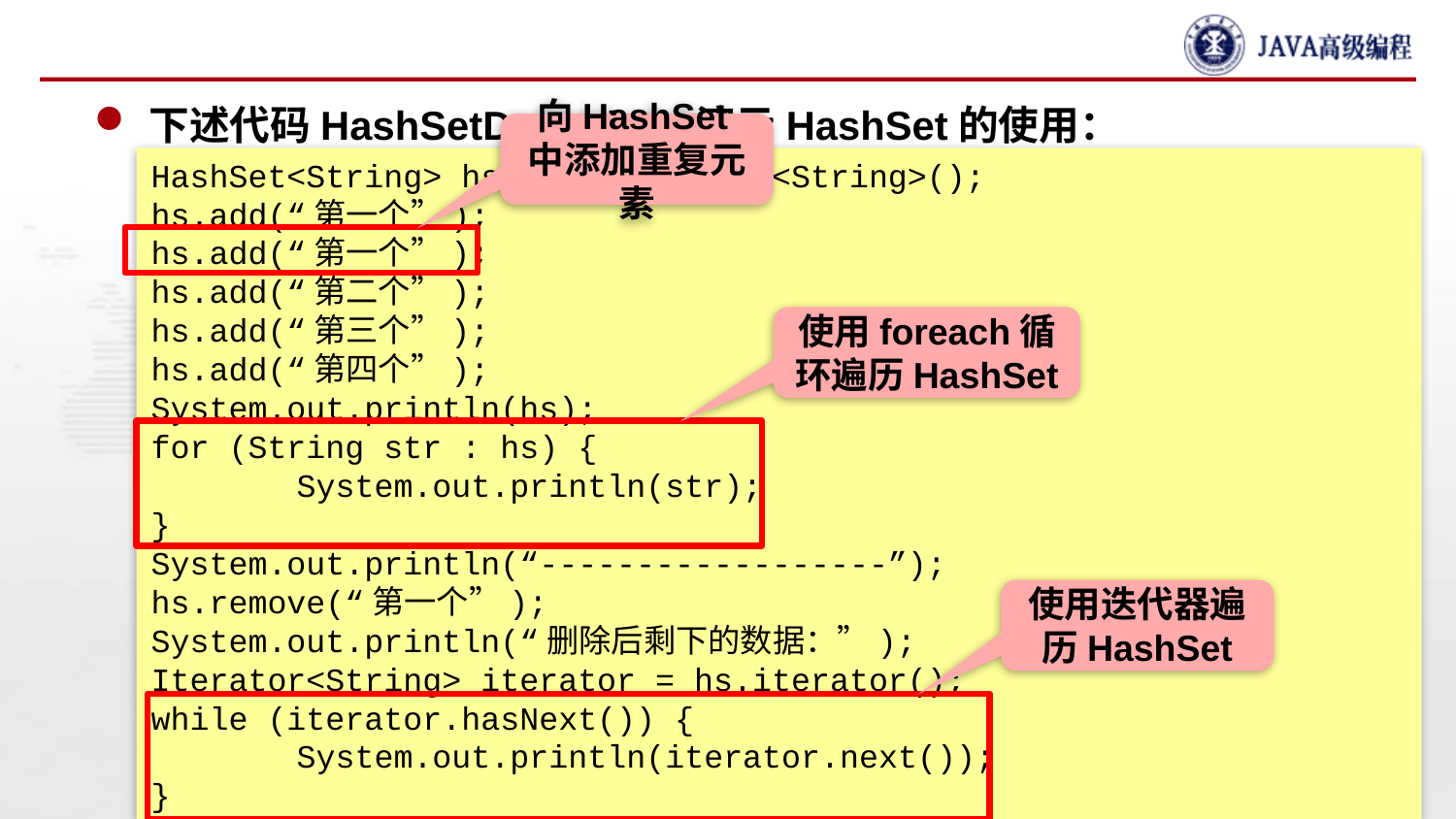

#
下述代码HashSetDemo.java演示HashSet的使用：

向HashSet中添加重复元素
HashSet<String> hs = new HashSet<String>();
hs.add(“第一个”);
hs.add(“第一个”);
hs.add(“第二个”);
hs.add(“第三个”);
hs.add(“第四个”);
System.out.println(hs);
for (String str : hs) {
	System.out.println(str);
}
System.out.println(“------------------”);
hs.remove(“第一个”);
System.out.println(“删除后剩下的数据：”);
Iterator<String> iterator = hs.iterator();
while (iterator.hasNext()) {
	System.out.println(iterator.next());
}

使用foreach循环遍历HashSet

使用迭代器遍历HashSet